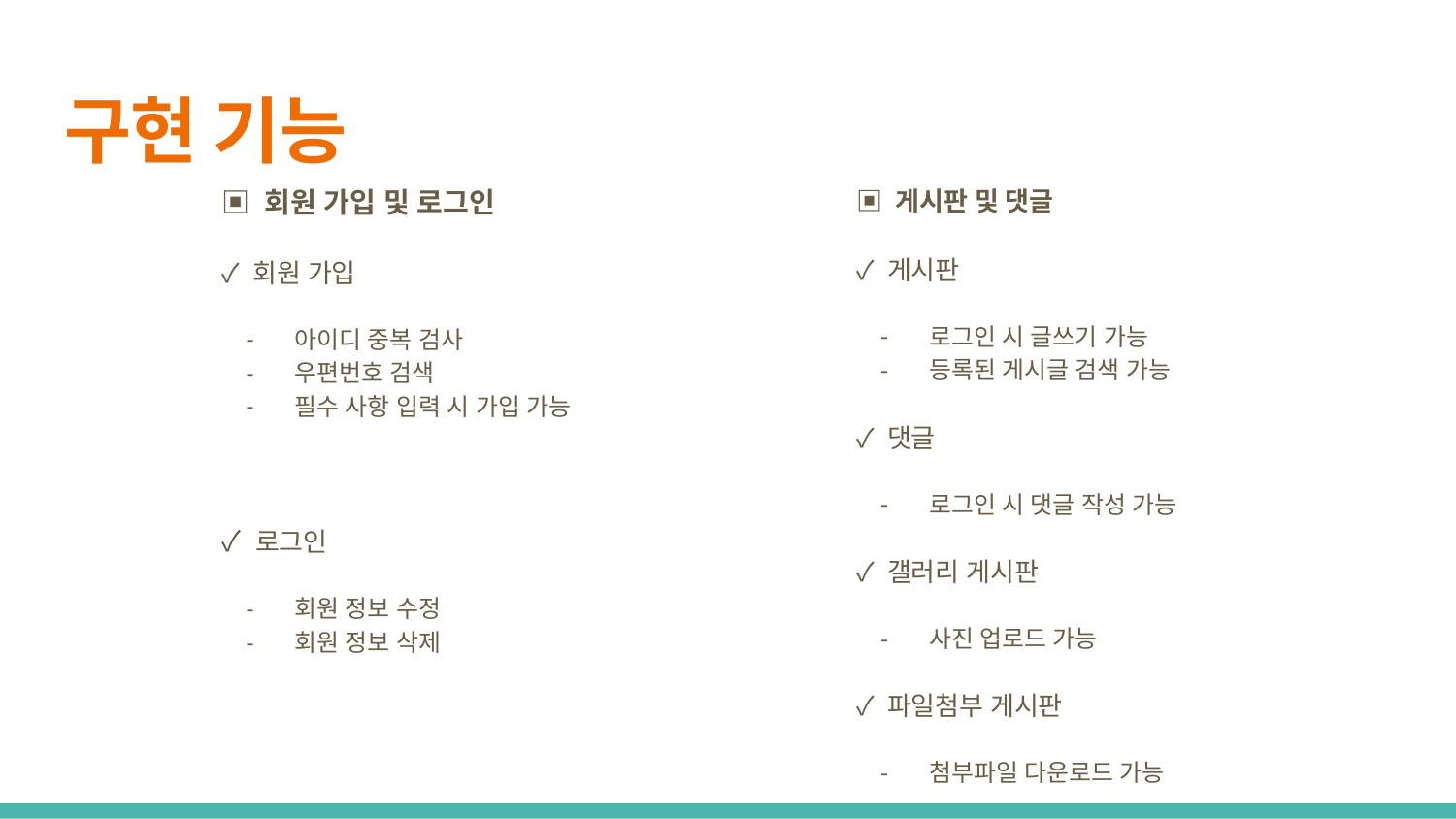

# 구현 기능
▣ 회원 가입 및 로그인
✓ 회원 가입
아이디 중복 검사
우편번호 검색
필수 사항 입력 시 가입 가능

✓ 로그인
회원 정보 수정
회원 정보 삭제
▣ 게시판 및 댓글
✓ 게시판
로그인 시 글쓰기 가능
등록된 게시글 검색 가능
✓ 댓글
로그인 시 댓글 작성 가능
✓ 갤러리 게시판
사진 업로드 가능
✓ 파일첨부 게시판
첨부파일 다운로드 가능